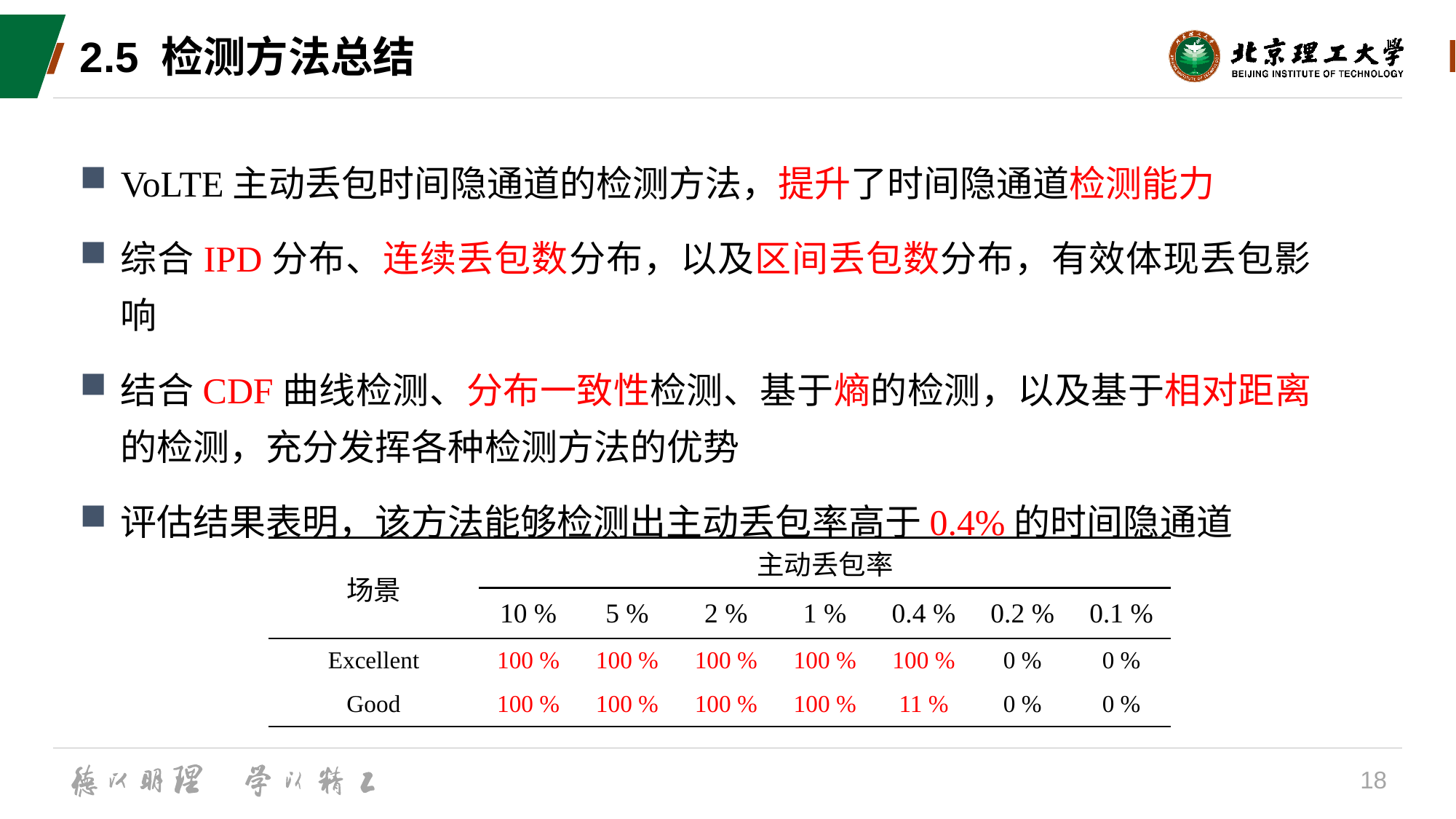

# 2.5 检测方法总结
VoLTE主动丢包时间隐通道的检测方法，提升了时间隐通道检测能力
综合IPD分布、连续丢包数分布，以及区间丢包数分布，有效体现丢包影响
结合CDF曲线检测、分布一致性检测、基于熵的检测，以及基于相对距离的检测，充分发挥各种检测方法的优势
评估结果表明，该方法能够检测出主动丢包率高于0.4%的时间隐通道
| 场景 | 主动丢包率 |  |  |  |  |  |  |
| --- | --- | --- | --- | --- | --- | --- | --- |
|  | 10 % | 5 % | 2 % | 1 % | 0.4 % | 0.2 % | 0.1 % |
| Excellent | 100 % | 100 % | 100 % | 100 % | 100 % | 0 % | 0 % |
| Good | 100 % | 100 % | 100 % | 100 % | 11 % | 0 % | 0 % |